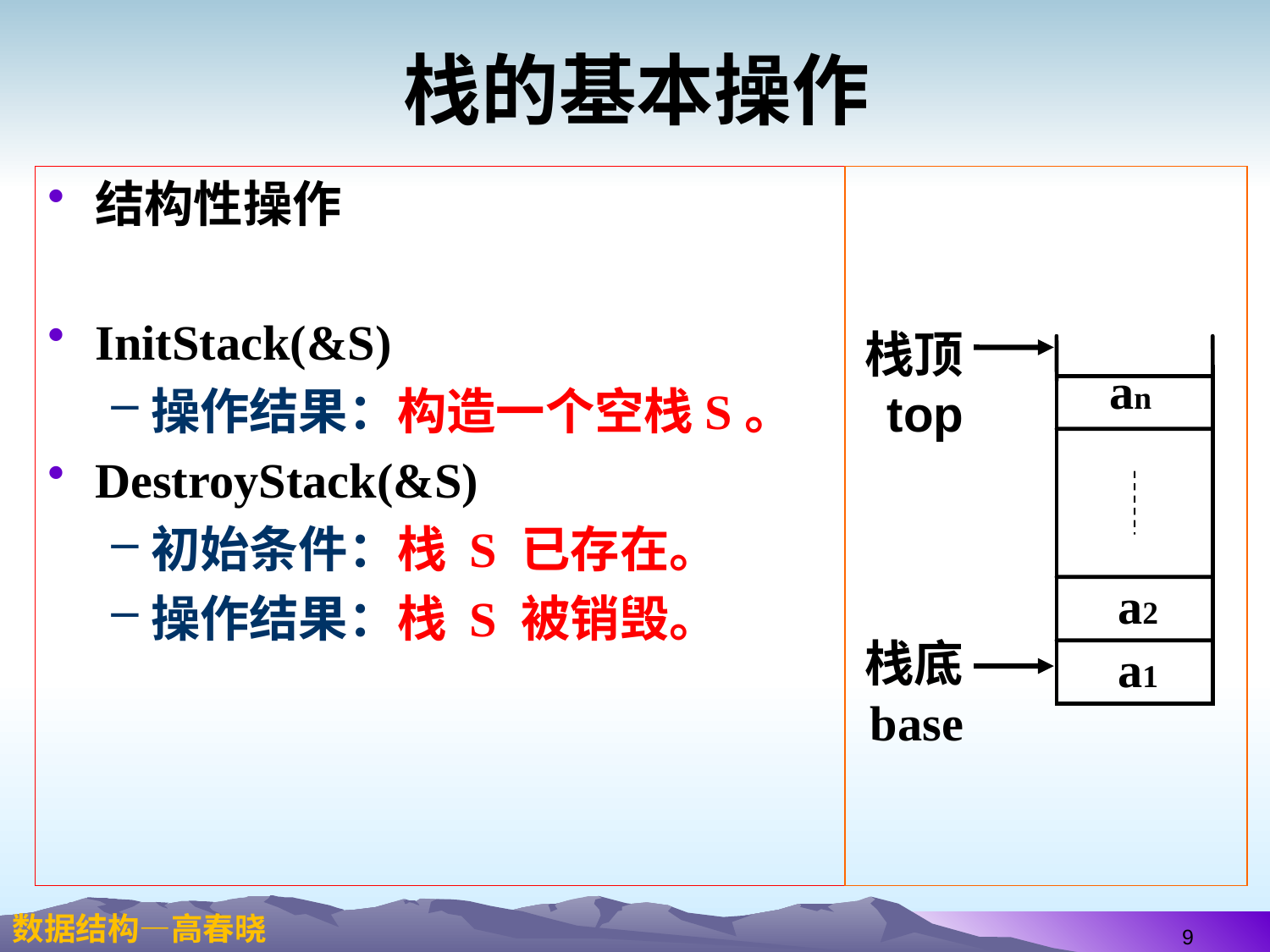

# 栈的基本操作
结构性操作

InitStack(&S)
操作结果：构造一个空栈S。
DestroyStack(&S)
初始条件：栈 S 已存在。
操作结果：栈 S 被销毁。

栈顶
top

an

a2

a1

栈底
base

9